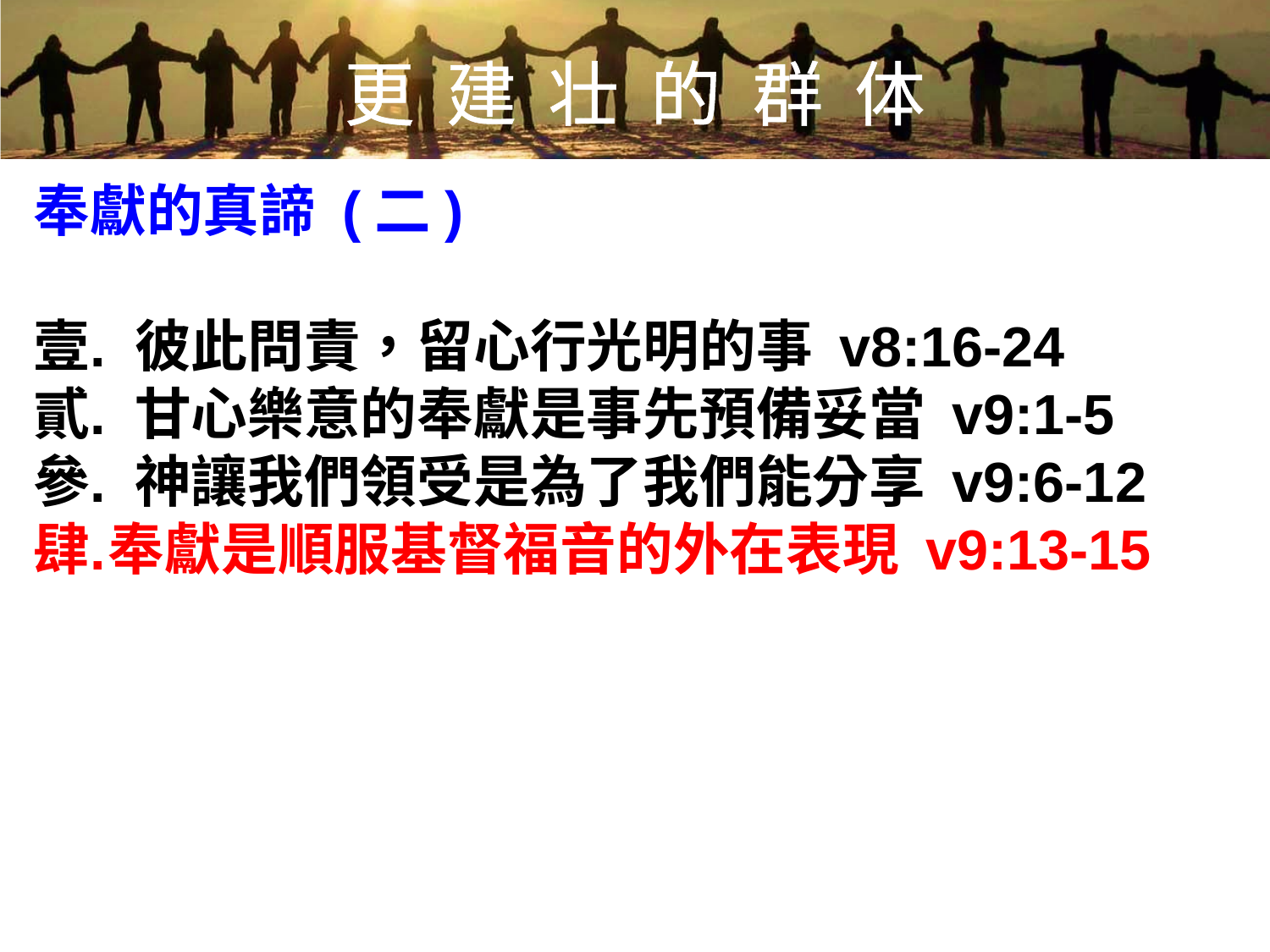

奉獻的真諦 (二)

 彼此問責，留心行光明的事 v8:16-24
 甘心樂意的奉獻是事先預備妥當 v9:1-5
 神讓我們領受是為了我們能分享 v9:6-12
奉獻是順服基督福音的外在表現 v9:13-15